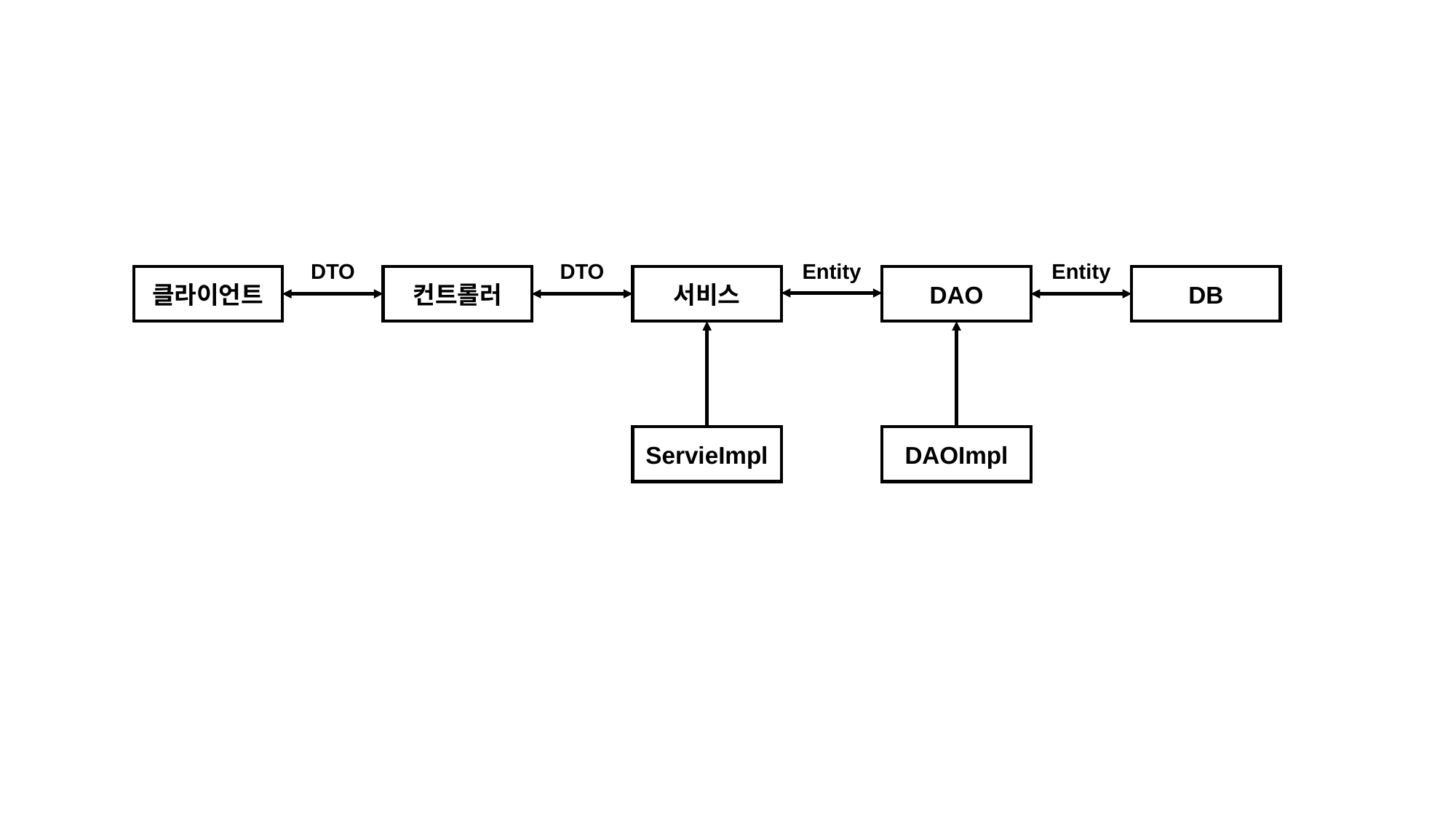

DTO
DTO
Entity
Entity
클라이언트
컨트롤러
서비스
DAO
DB
ServieImpl
DAOImpl